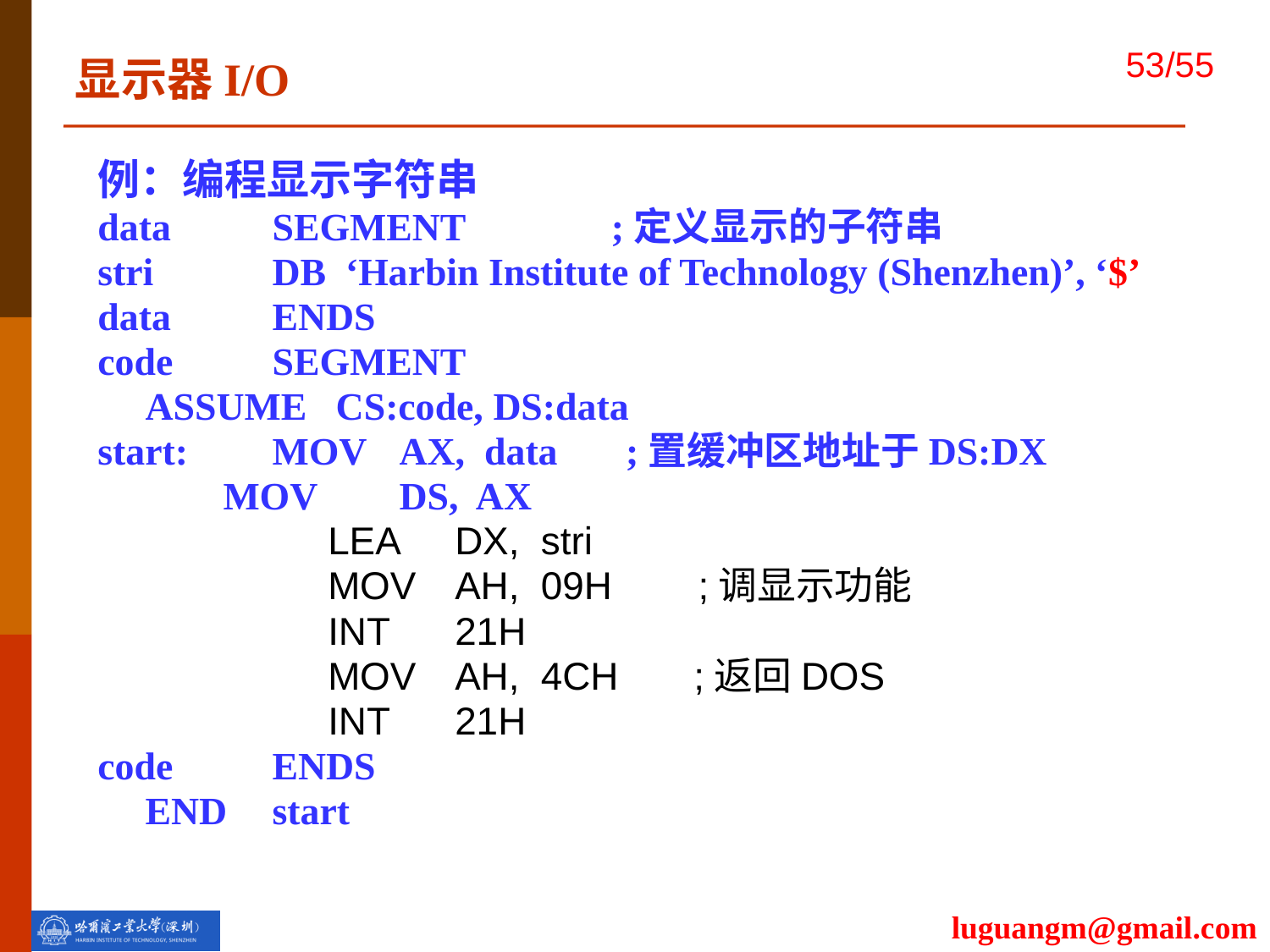

显示器I/O
例：编程显示字符串
data	SEGMENT               ;定义显示的子符串
stri	DB  ‘Harbin Institute of Technology (Shenzhen)’, ‘$’
data	ENDS
code	SEGMENT
	ASSUME   CS:code, DS:data
start:	MOV	AX,  data       ;置缓冲区地址于DS:DX
	        MOV	DS,  AX
		LEA	DX,  stri
		MOV	AH,  09H        ;调显示功能
		INT	21H
		MOV	AH,  4CH       ;返回DOS
		INT	21H
code	ENDS
	END	start